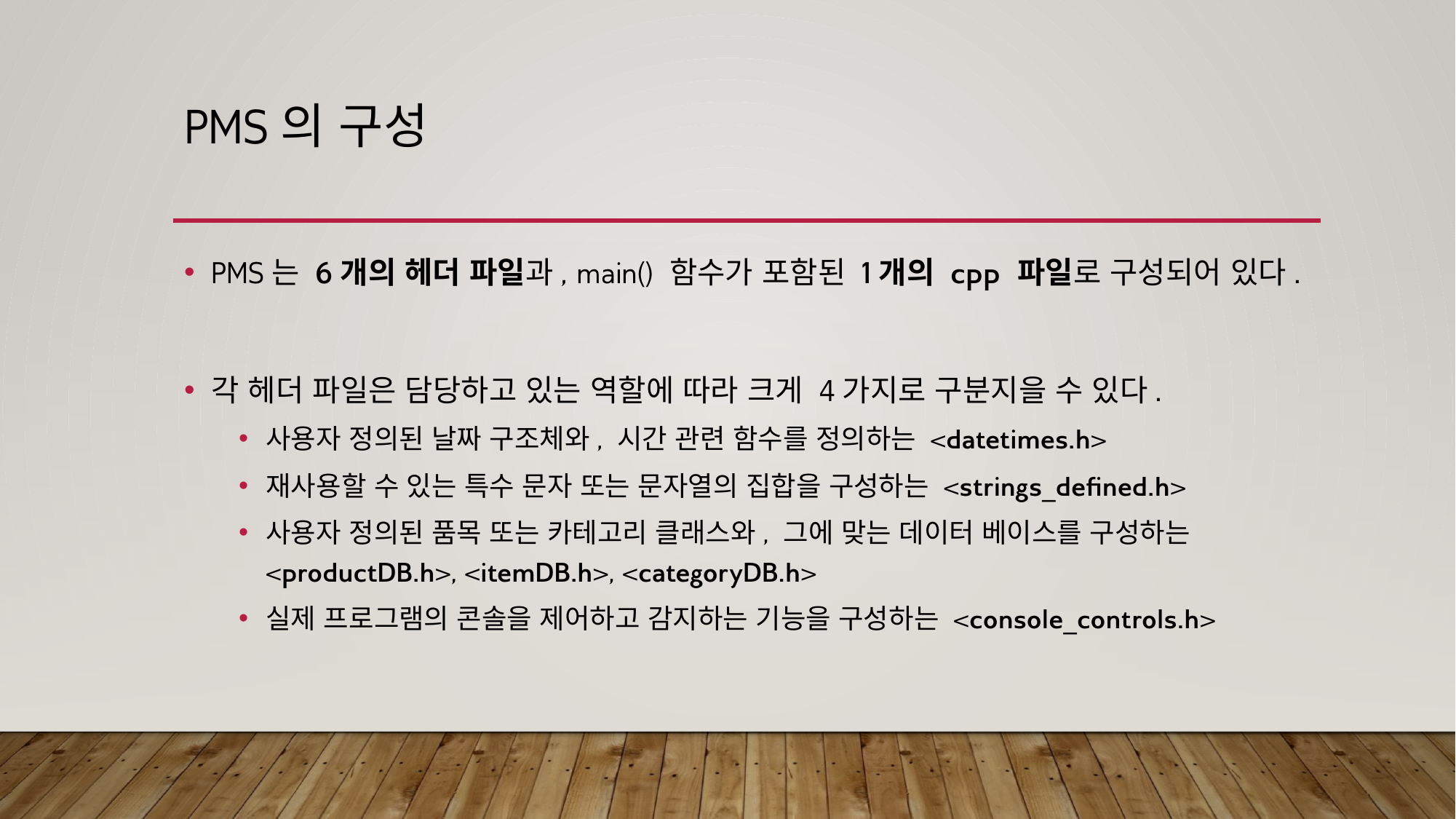

# PMS의 구성
PMS는 6개의 헤더 파일과, main() 함수가 포함된 1개의 cpp 파일로 구성되어 있다.

각 헤더 파일은 담당하고 있는 역할에 따라 크게 4가지로 구분지을 수 있다.
사용자 정의된 날짜 구조체와, 시간 관련 함수를 정의하는 <datetimes.h>
재사용할 수 있는 특수 문자 또는 문자열의 집합을 구성하는 <strings_defined.h>
사용자 정의된 품목 또는 카테고리 클래스와, 그에 맞는 데이터 베이스를 구성하는 <productDB.h>, <itemDB.h>, <categoryDB.h>
실제 프로그램의 콘솔을 제어하고 감지하는 기능을 구성하는 <console_controls.h>